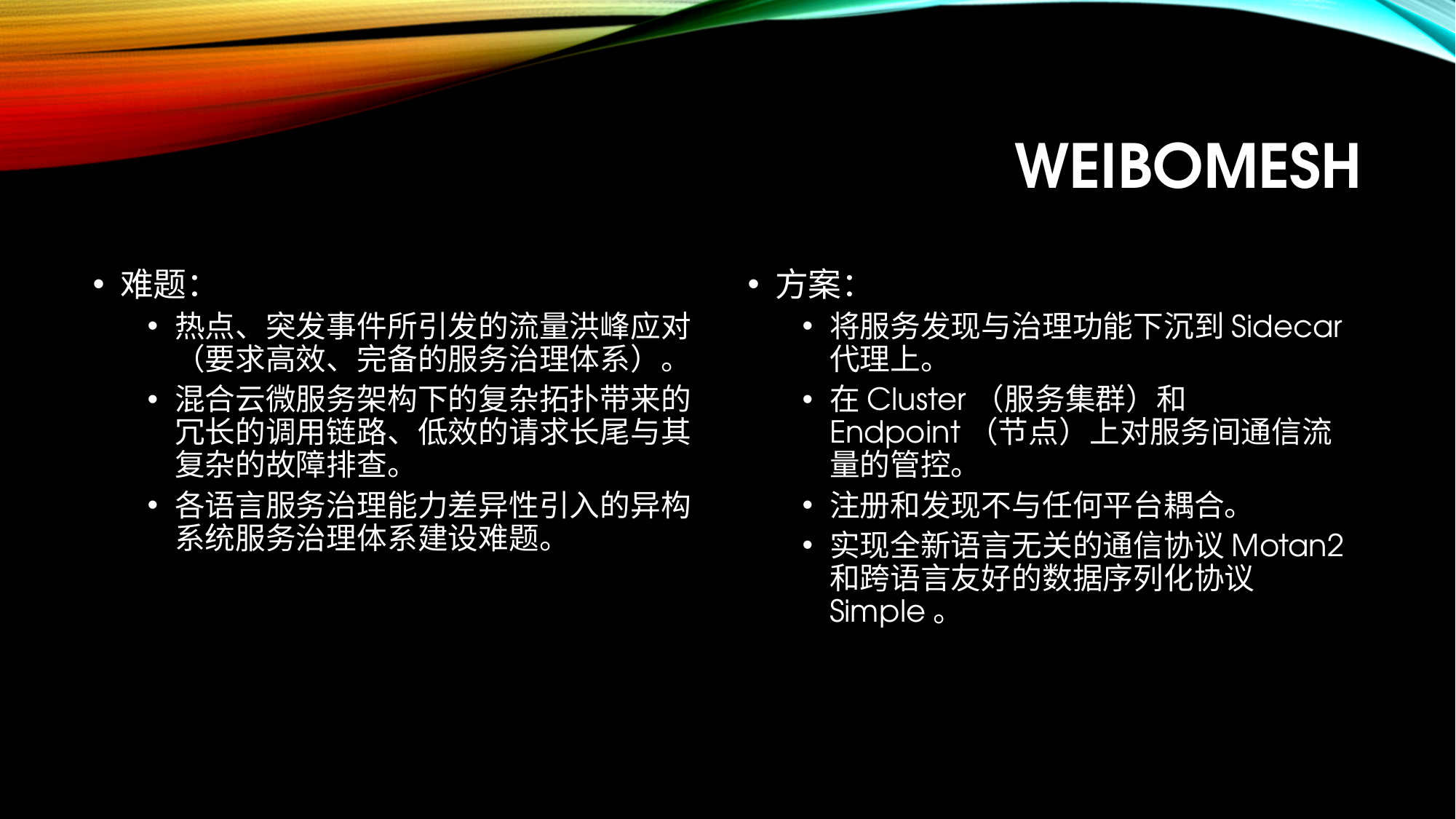

# WeiboMesh
难题：
热点、突发事件所引发的流量洪峰应对（要求高效、完备的服务治理体系）。
混合云微服务架构下的复杂拓扑带来的冗长的调用链路、低效的请求长尾与其复杂的故障排查。
各语言服务治理能力差异性引入的异构系统服务治理体系建设难题。
方案：
将服务发现与治理功能下沉到Sidecar代理上。
在Cluster（服务集群）和Endpoint（节点）上对服务间通信流量的管控。
注册和发现不与任何平台耦合。
实现全新语言无关的通信协议Motan2和跨语言友好的数据序列化协议Simple。